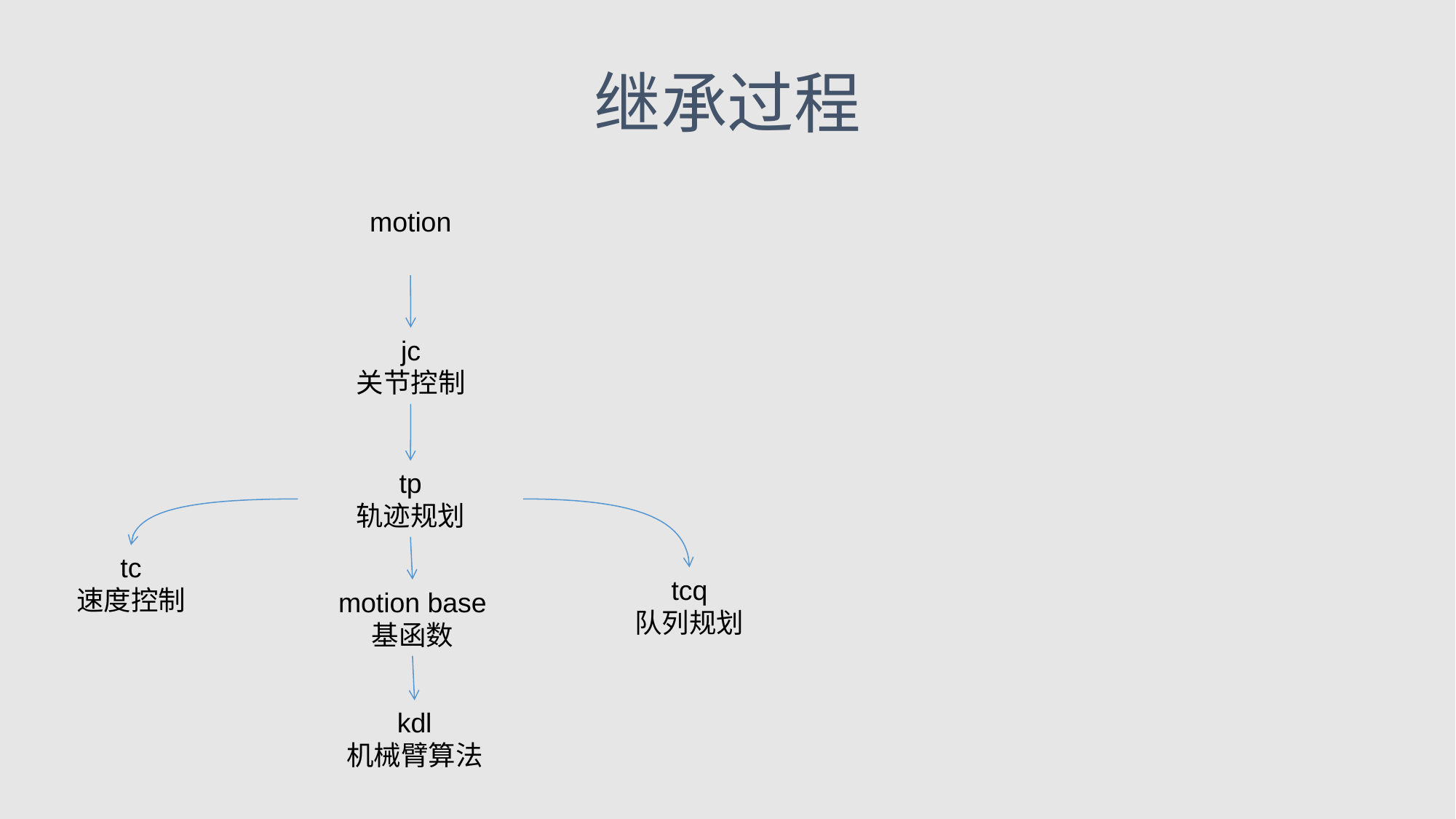

# 继承过程
motion

jc
关节控制
tp
轨迹规划
tc
速度控制
tcq
队列规划
motion base
基函数
kdl
机械臂算法